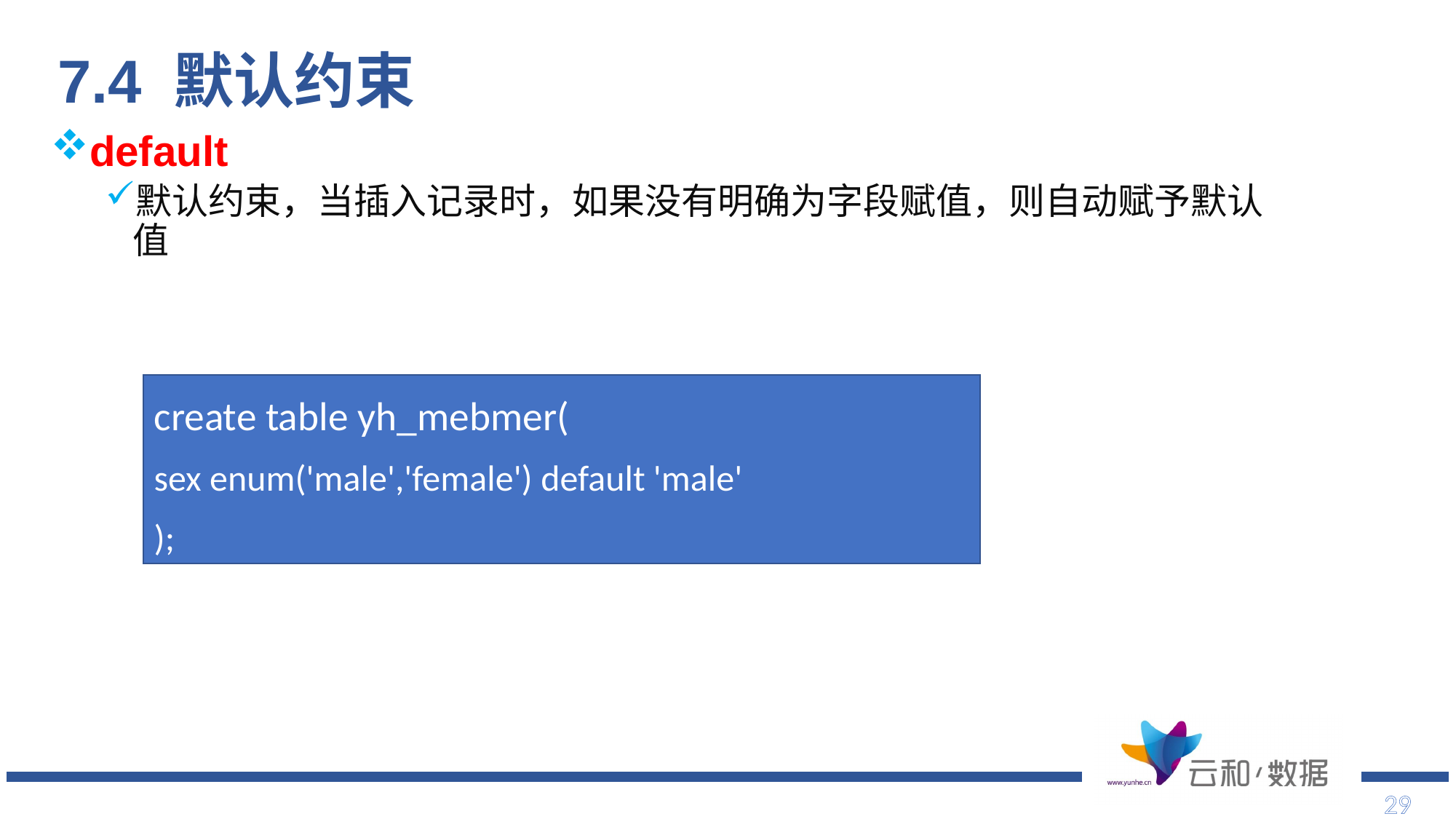

# 7.4 默认约束

default
默认约束，当插入记录时，如果没有明确为字段赋值，则自动赋予默认值
create table yh_mebmer(
sex enum('male','female') default 'male'
);